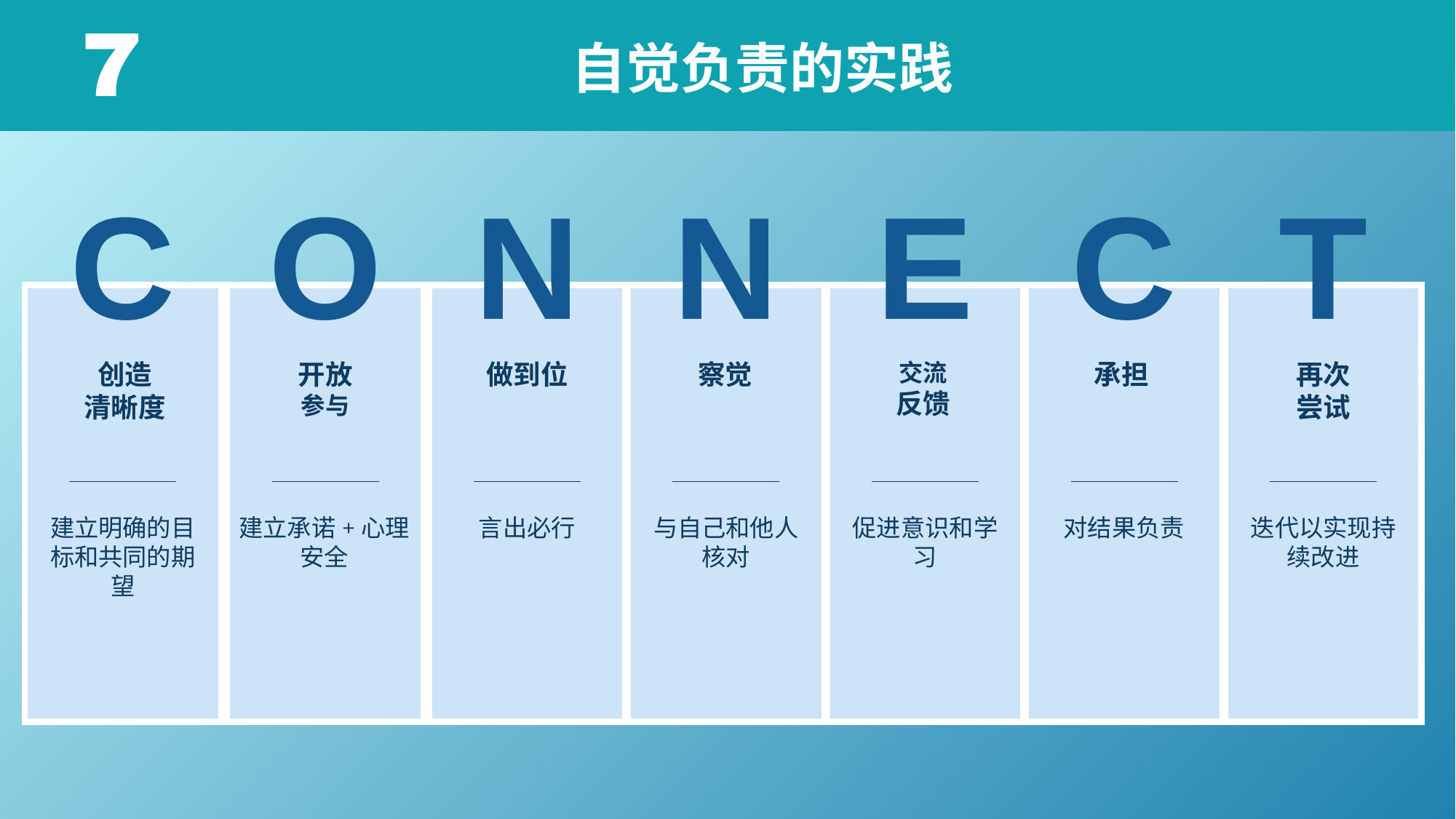

7

自觉负责的实践
负责任的团队/组织
C

创造
清晰度
建立明确的目标和共同的期望
O

开放
参与
建立承诺+心理安全
N

做到位
言出必行
N

察觉
与自己和他人核对
E

交流
反馈
促进意识和学习
C

承担
对结果负责
T

再次
尝试
迭代以实现持续改进